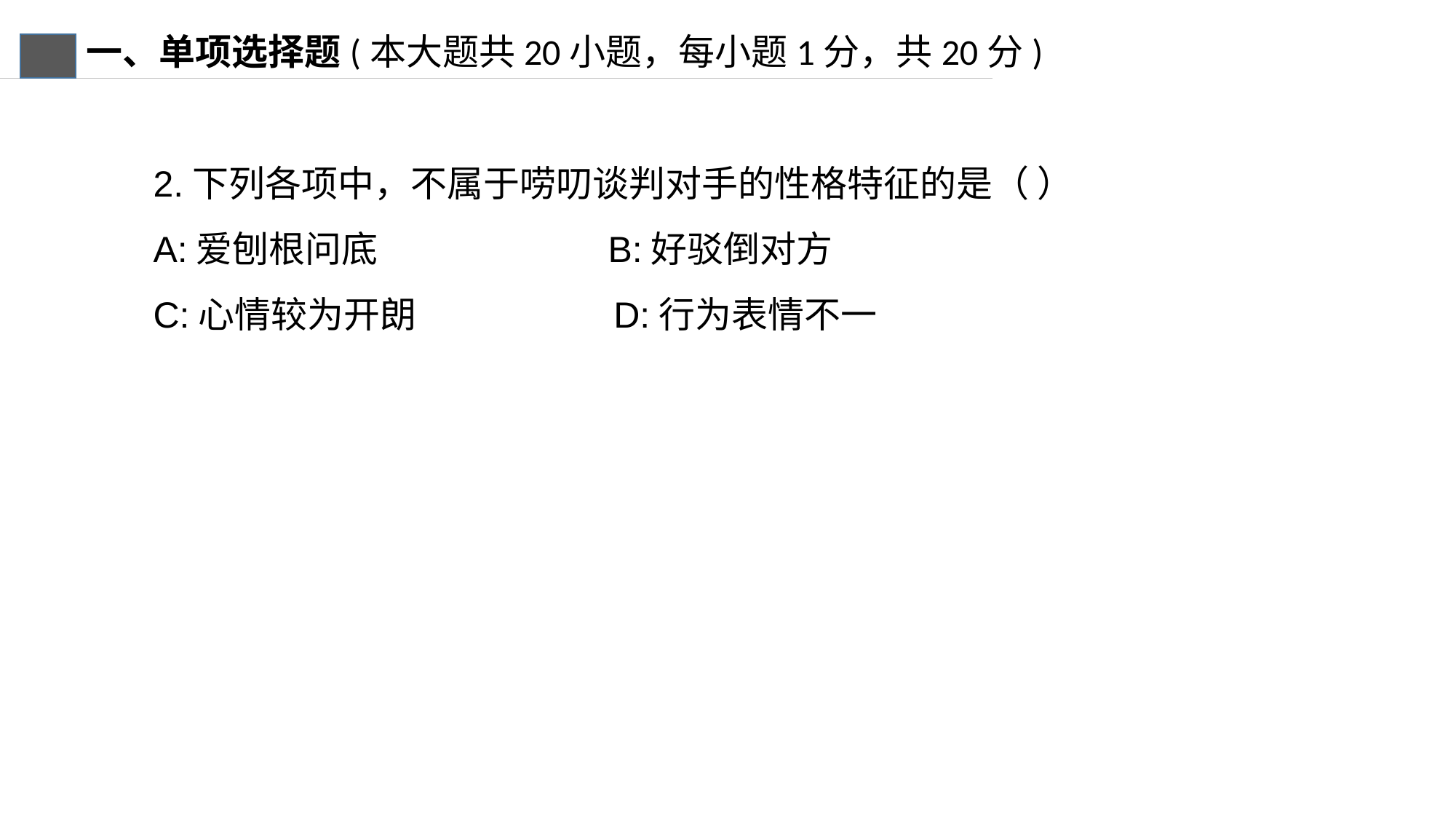

一、单项选择题(本大题共20小题，每小题1分，共20分)

2.下列各项中，不属于唠叨谈判对手的性格特征的是（ ）
A:爱刨根问底                           B:好驳倒对方
C:心情较为开朗                       D:行为表情不一